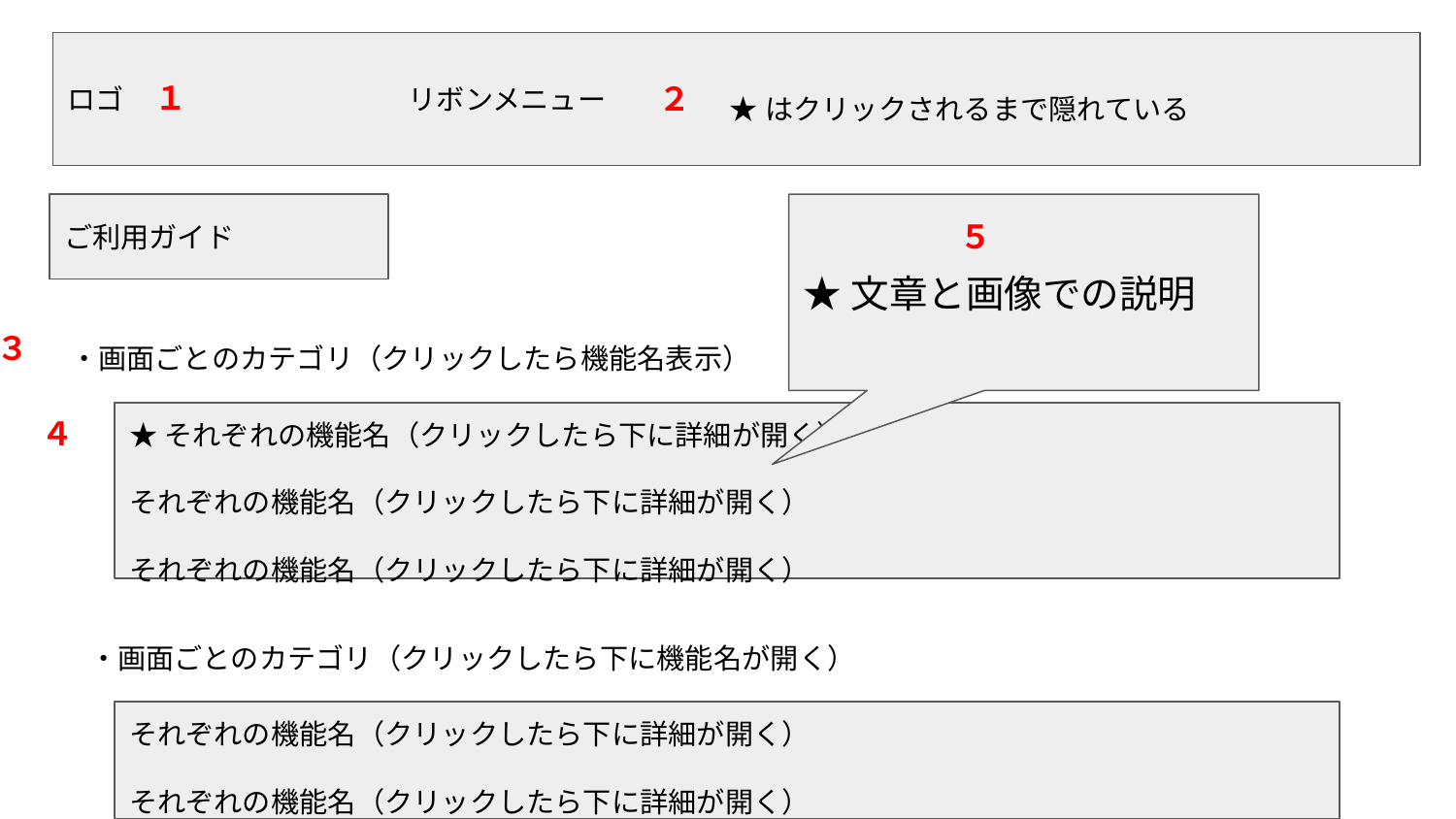

ロゴ　　　　　　　　　　リボンメニュー
１
２
★はクリックされるまで隠れている
ご利用ガイド
★文章と画像での説明
５
３
・画面ごとのカテゴリ（クリックしたら機能名表示）
４
★それぞれの機能名（クリックしたら下に詳細が開く）

それぞれの機能名（クリックしたら下に詳細が開く）

それぞれの機能名（クリックしたら下に詳細が開く）

・画面ごとのカテゴリ（クリックしたら下に機能名が開く）
それぞれの機能名（クリックしたら下に詳細が開く）

それぞれの機能名（クリックしたら下に詳細が開く）

それぞれの機能名（クリックしたら下に詳細が開く）